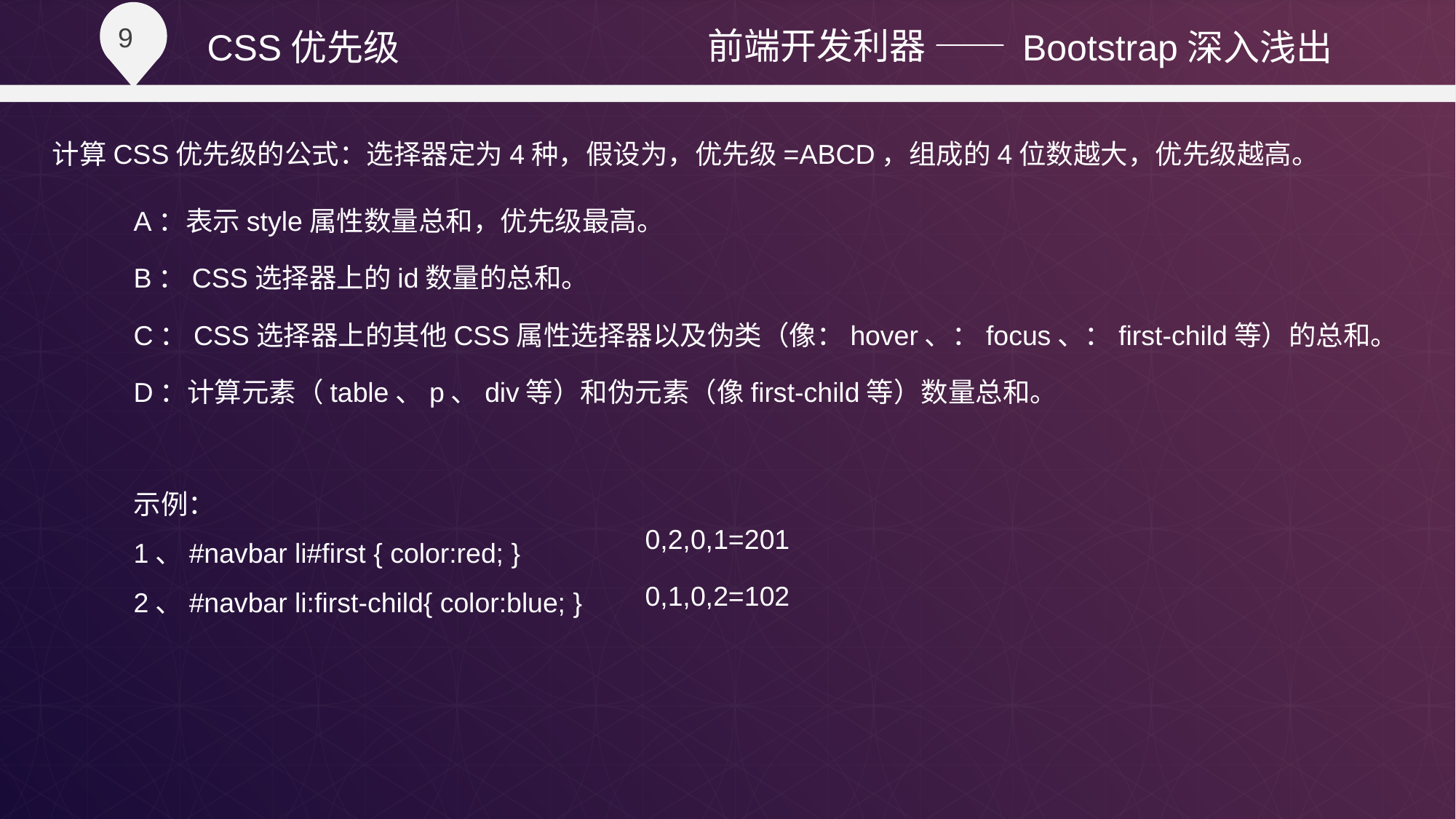

CSS优先级
计算CSS优先级的公式：选择器定为4种，假设为，优先级=ABCD，组成的4位数越大，优先级越高。
A：表示style属性数量总和，优先级最高。
B：CSS选择器上的id数量的总和。
C：CSS选择器上的其他CSS属性选择器以及伪类（像：hover、：focus、：first-child等）的总和。
D：计算元素（table、p、div等）和伪元素（像first-child等）数量总和。
示例：
1、#navbar li#first { color:red; }
2、#navbar li:first-child{ color:blue; }
0,2,0,1=201
0,1,0,2=102